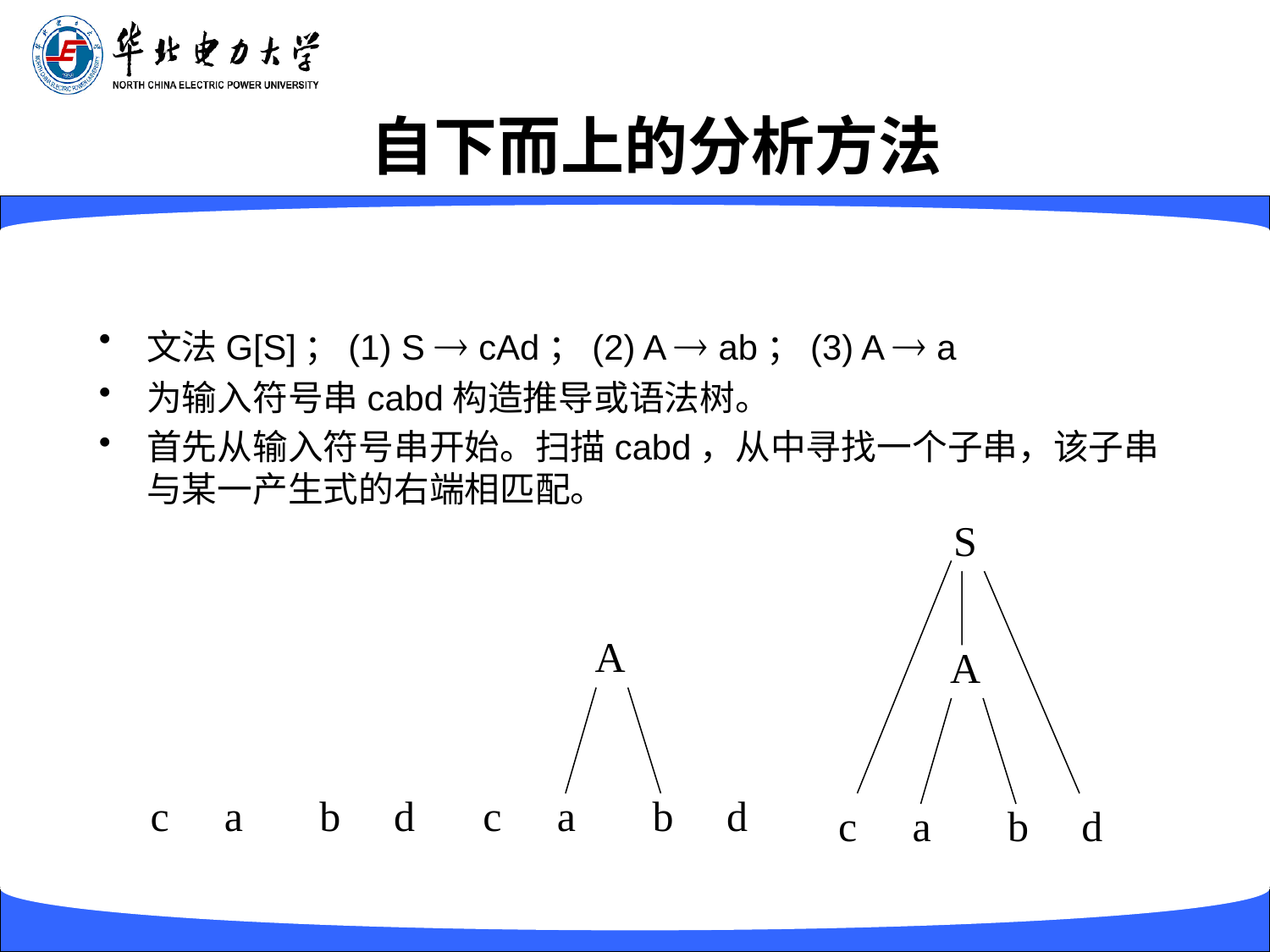

# 自下而上的分析方法
文法G[S]；(1) S → cAd；(2) A → ab；(3) A → a
为输入符号串cabd构造推导或语法树。
首先从输入符号串开始。扫描cabd，从中寻找一个子串，该子串与某一产生式的右端相匹配。
S

A
A

c
a
b
d
c
a
b
d
c
a
b
d